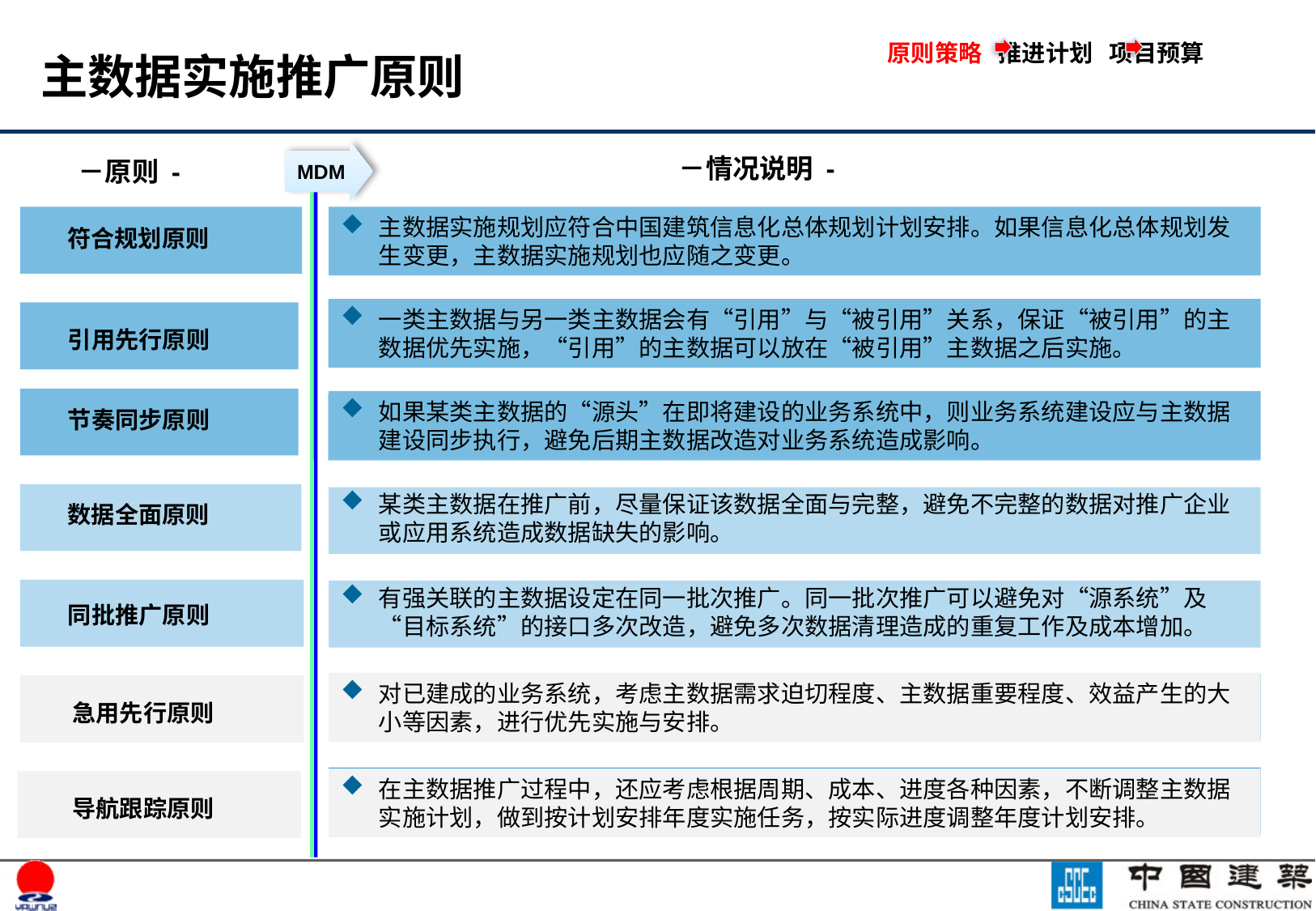

原则策略   推进计划   项目预算
# 主数据实施推广原则

MDM

－情况说明 -
－原则 -

主数据实施规划应符合中国建筑信息化总体规划计划安排。如果信息化总体规划发生变更，主数据实施规划也应随之变更。
符合规划原则
一类主数据与另一类主数据会有“引用”与“被引用”关系，保证“被引用”的主数据优先实施，“引用”的主数据可以放在“被引用”主数据之后实施。

引用先行原则

如果某类主数据的“源头”在即将建设的业务系统中，则业务系统建设应与主数据建设同步执行，避免后期主数据改造对业务系统造成影响。

节奏同步原则
某类主数据在推广前，尽量保证该数据全面与完整，避免不完整的数据对推广企业或应用系统造成数据缺失的影响。

数据全面原则
有强关联的主数据设定在同一批次推广。同一批次推广可以避免对“源系统”及“目标系统”的接口多次改造，避免多次数据清理造成的重复工作及成本增加。

同批推广原则
对已建成的业务系统，考虑主数据需求迫切程度、主数据重要程度、效益产生的大小等因素，进行优先实施与安排。

急用先行原则

在主数据推广过程中，还应考虑根据周期、成本、进度各种因素，不断调整主数据实施计划，做到按计划安排年度实施任务，按实际进度调整年度计划安排。

导航跟踪原则